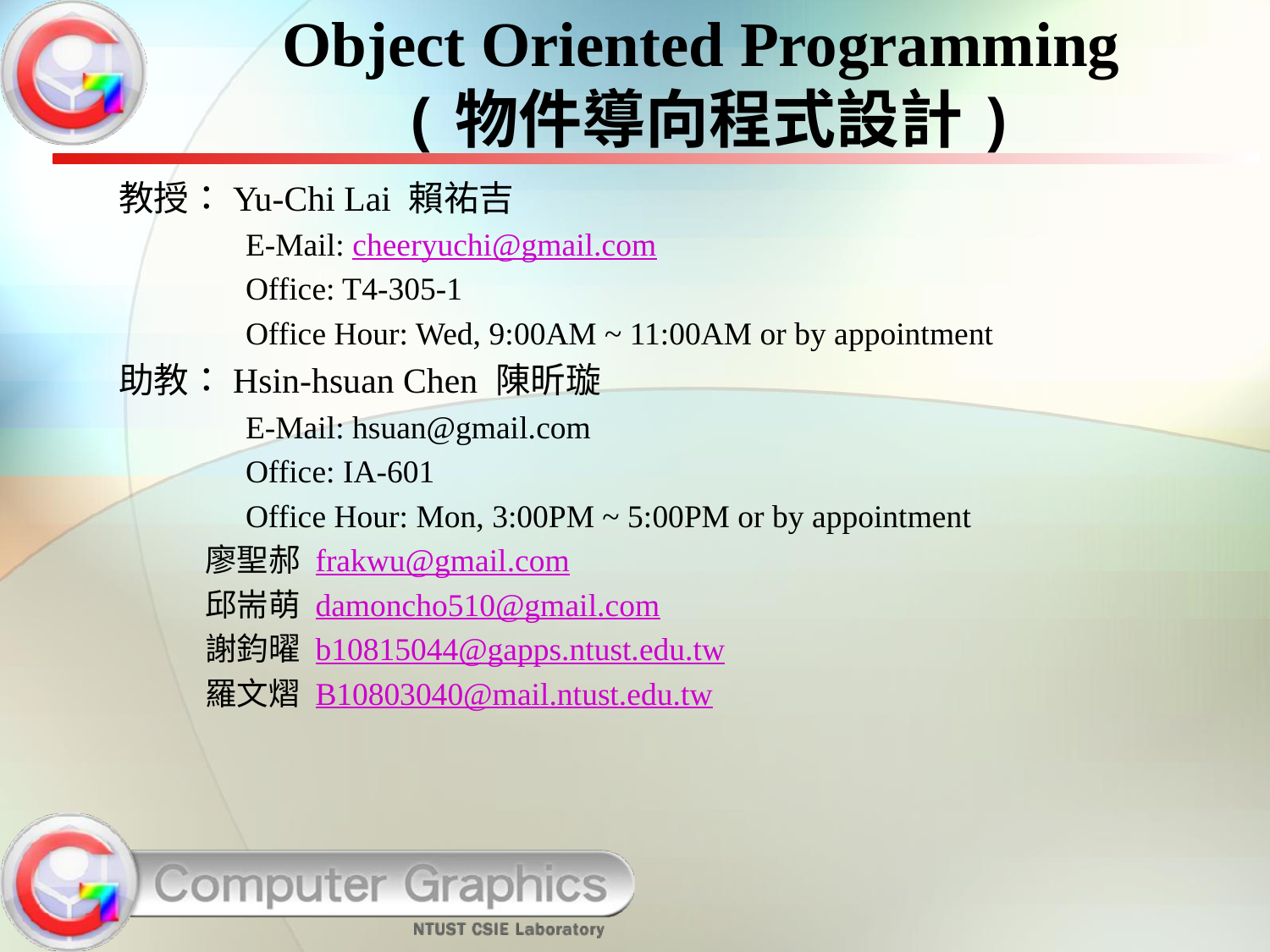

# Object Oriented Programming (物件導向程式設計)
教授：Yu-Chi Lai 賴祐吉
	E-Mail: cheeryuchi@gmail.com
	Office: T4-305-1
	Office Hour: Wed, 9:00AM ~ 11:00AM or by appointment
助教：Hsin-hsuan Chen 陳昕璇
	E-Mail: hsuan@gmail.com
	Office: IA-601
	Office Hour: Mon, 3:00PM ~ 5:00PM or by appointment
           廖聖郝 frakwu@gmail.com
           邱耑萌 damoncho510@gmail.com
           謝鈞曜 b10815044@gapps.ntust.edu.tw
           羅文熠 B10803040@mail.ntust.edu.tw